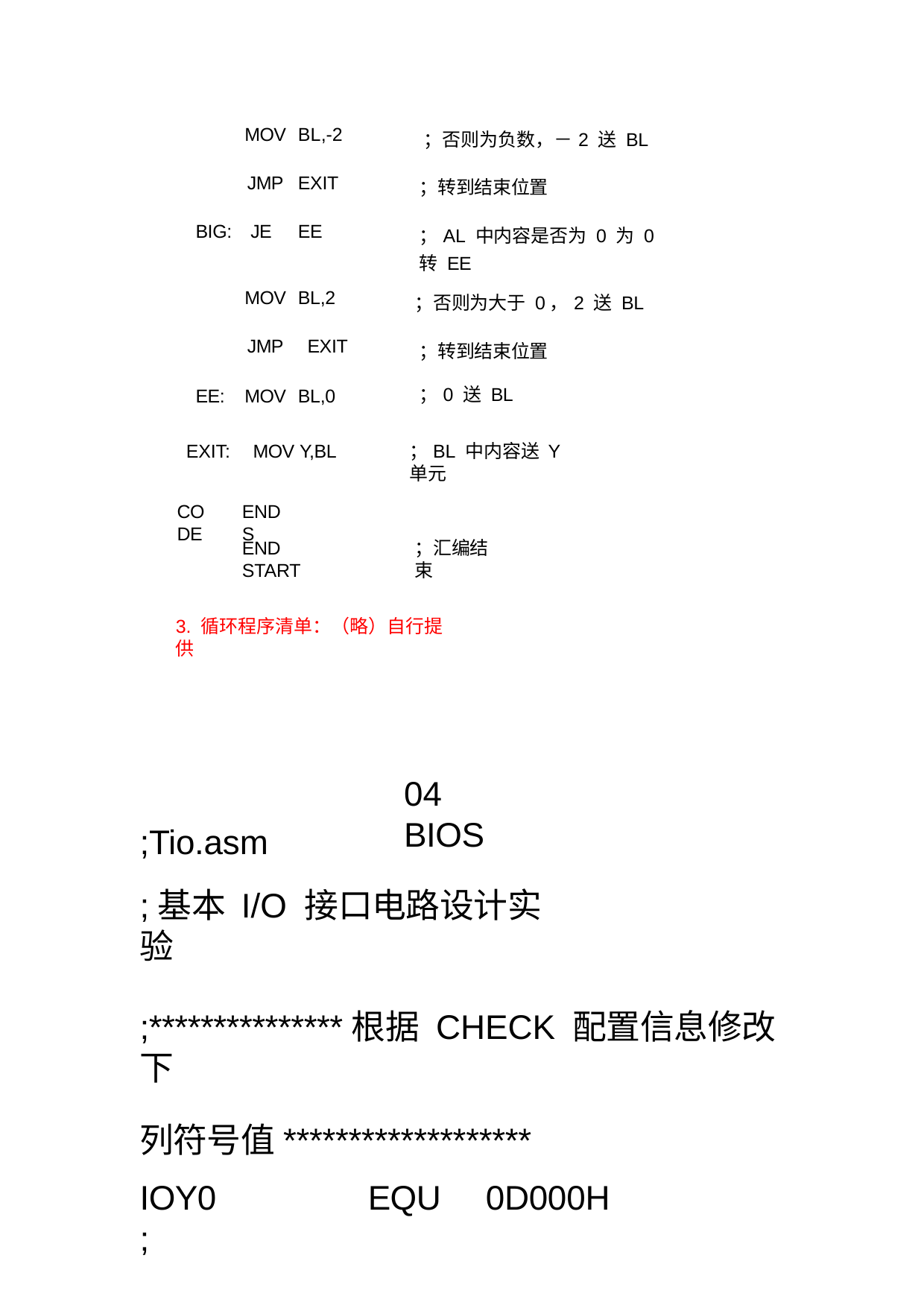

|  | MOV | BL,-2 | ；否则为负数，－2 送 BL |
| --- | --- | --- | --- |
|  | JMP | EXIT | ；转到结束位置 |
| BIG: | JE | EE | ；AL 中内容是否为 0 为 0 转 EE |
|  | MOV | BL,2 | ；否则为大于 0，2 送 BL |
|  | JMP | EXIT | ；转到结束位置 |
| EE: | MOV | BL,0 | ；0 送 BL |
EXIT:	MOV	Y,BL
；BL 中内容送 Y 单元
CODE
ENDS
END	START
；汇编结束
3. 循环程序清单：（略）自行提供
04 BIOS
;Tio.asm
;基本 I/O 接口电路设计实验
;***************根据 CHECK 配置信息修改下
列符号值*******************
IOY0	EQU	0D000H	;